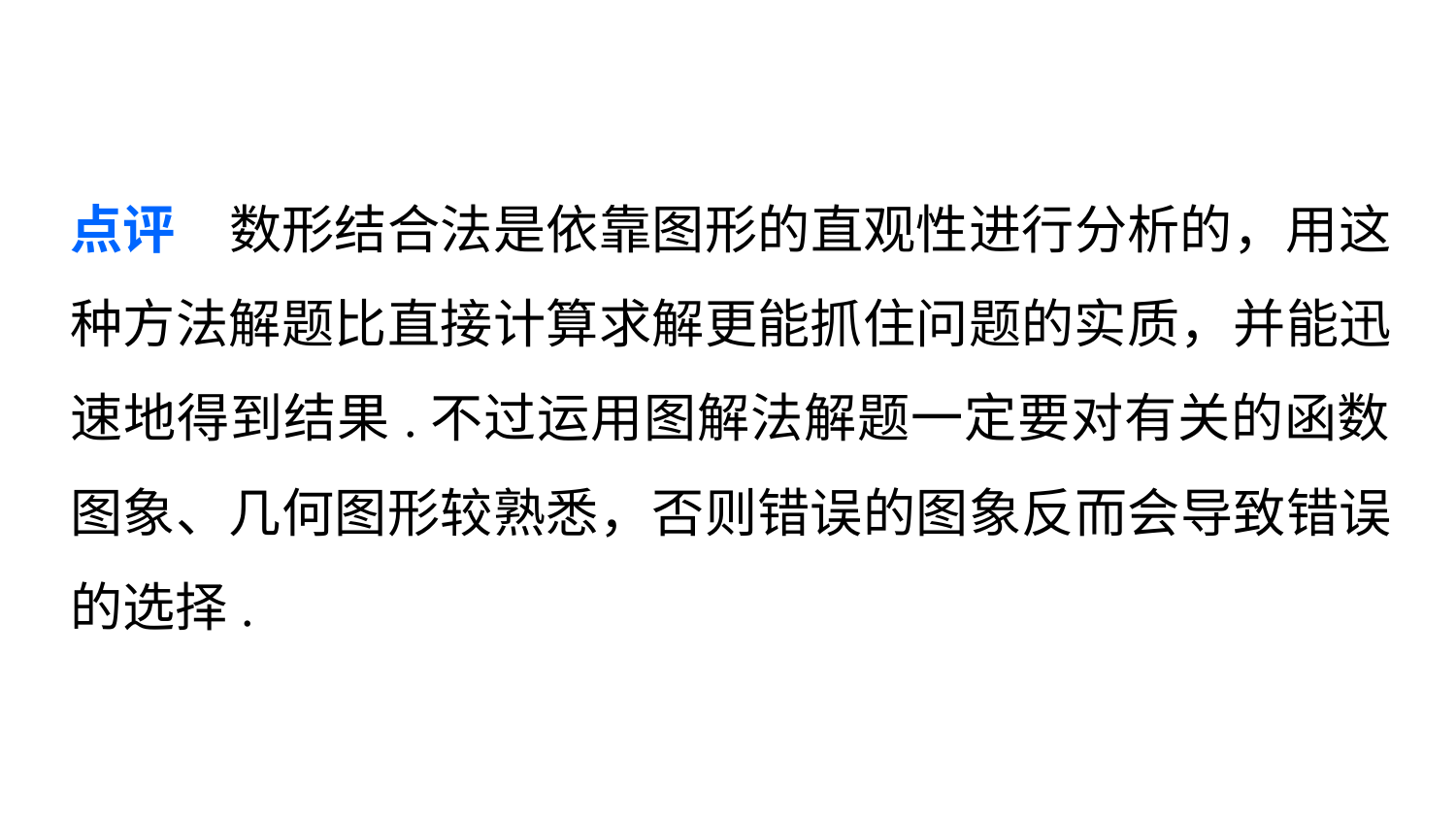

点评　数形结合法是依靠图形的直观性进行分析的，用这种方法解题比直接计算求解更能抓住问题的实质，并能迅速地得到结果.不过运用图解法解题一定要对有关的函数图象、几何图形较熟悉，否则错误的图象反而会导致错误的选择.